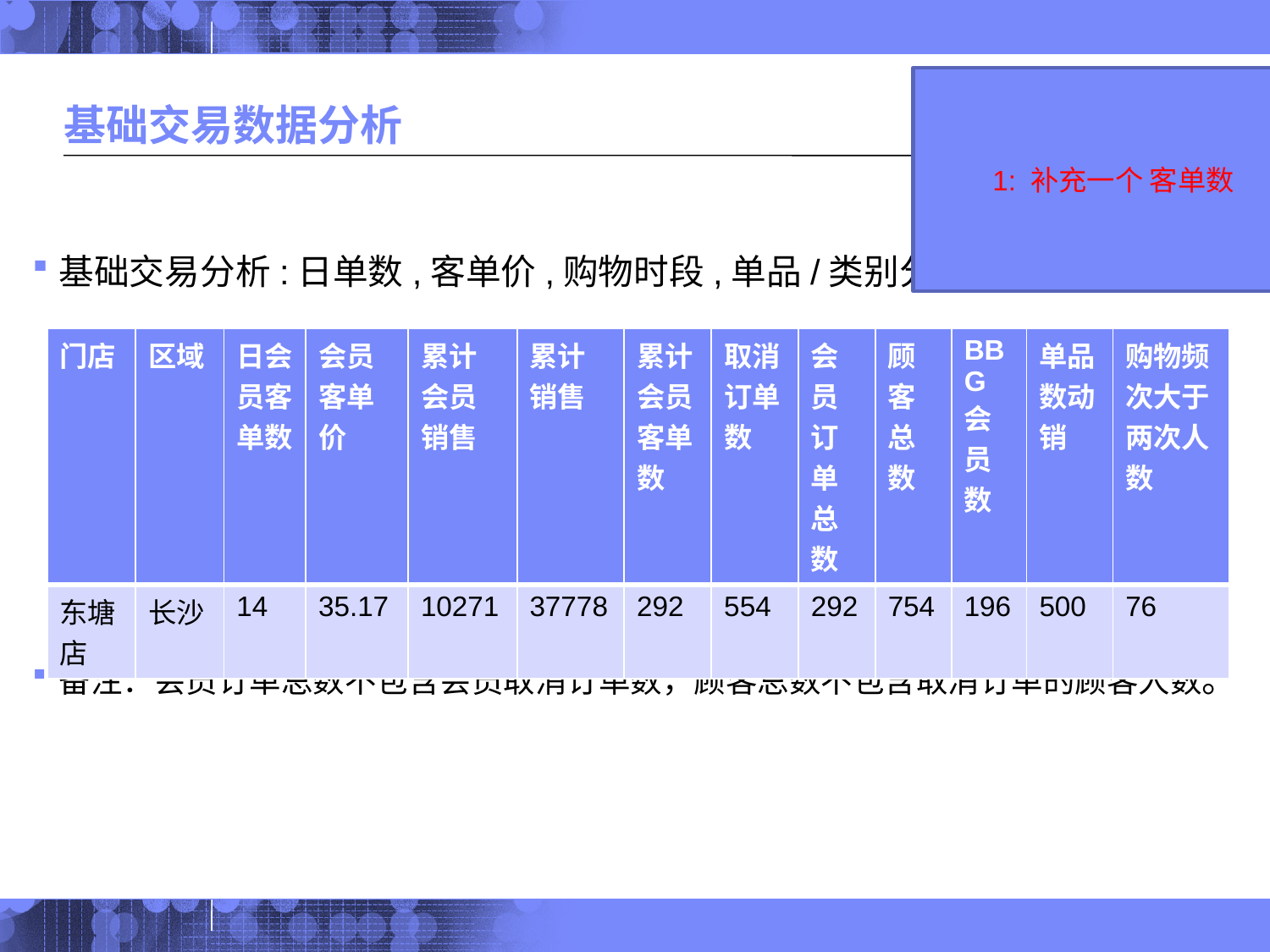

# 基础交易数据分析
1: 补充一个 客单数

基础交易分析:日单数,客单价,购物时段,单品/类别分析,毛利,取消订单

备注：会员订单总数不包含会员取消订单数，顾客总数不包含取消订单的顾客人数。
| 门店 | 区域 | 日会员客单数 | 会员客单价 | 累计会员销售 | 累计销售 | 累计会员客单数 | 取消订单数 | 会员订单总数 | 顾客总数 | BBG会员数 | 单品数动销 | 购物频次大于两次人数 |
| --- | --- | --- | --- | --- | --- | --- | --- | --- | --- | --- | --- | --- |
| 东塘店 | 长沙 | 14 | 35.17 | 10271 | 37778 | 292 | 554 | 292 | 754 | 196 | 500 | 76 |